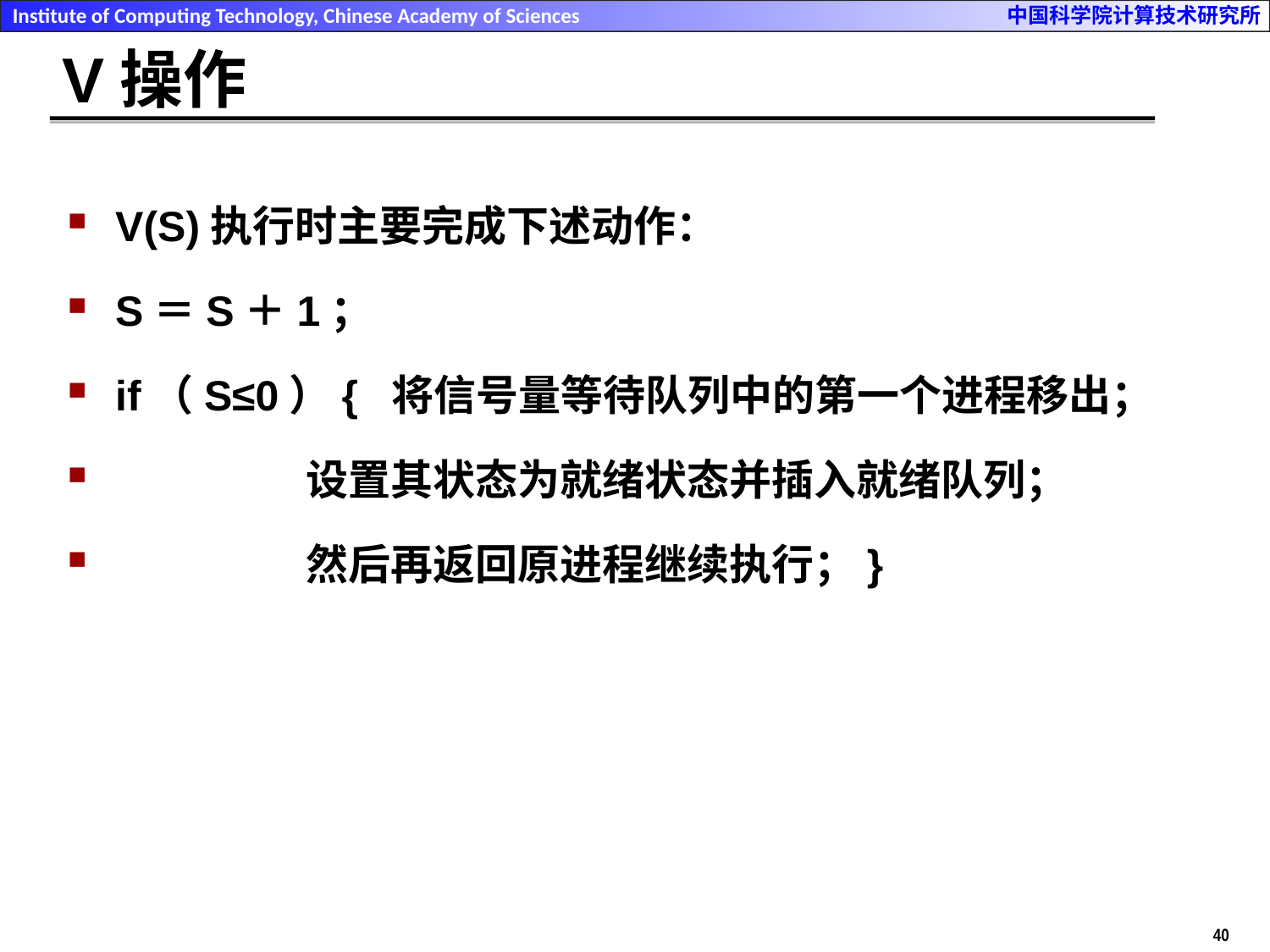

# V操作
V(S)执行时主要完成下述动作：
S＝S＋1；
if（S≤0）{  将信号量等待队列中的第一个进程移出；
                   设置其状态为就绪状态并插入就绪队列；
                   然后再返回原进程继续执行；}